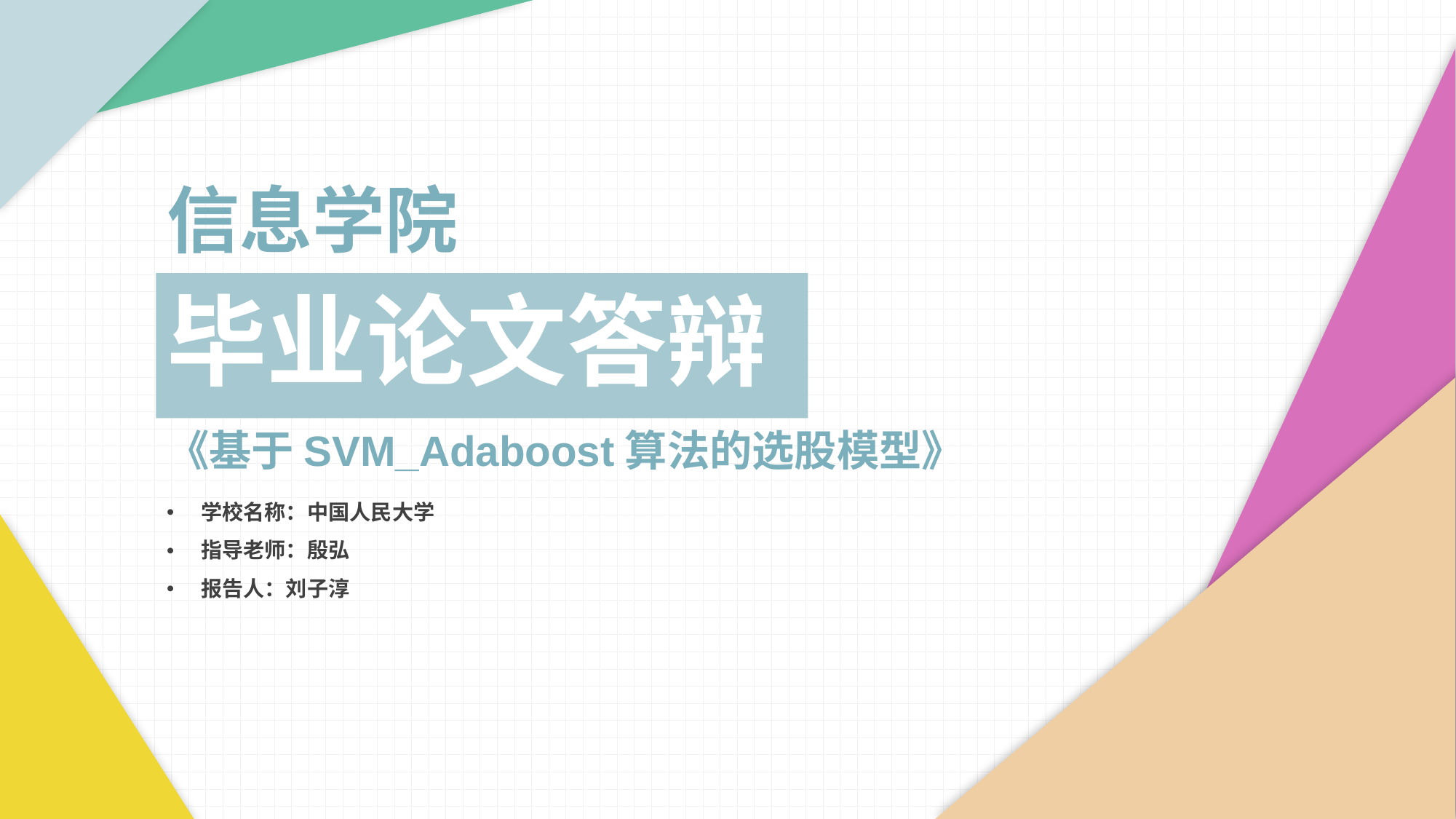

信息学院
毕业论文答辩
《基于SVM_Adaboost算法的选股模型》
学校名称：中国人民大学
指导老师：殷弘
报告人：刘子淳